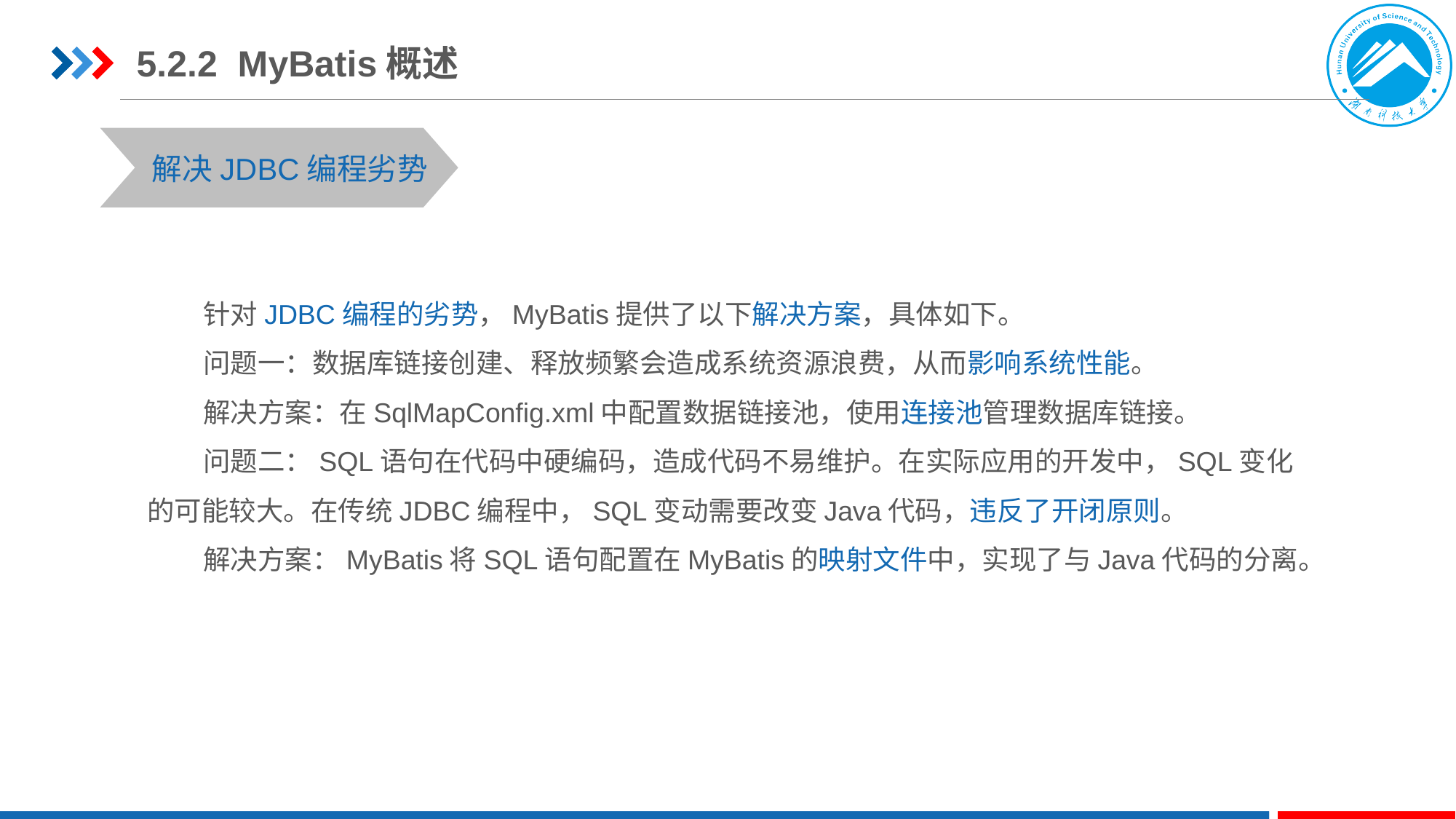

5.2.2  MyBatis概述

解决JDBC编程劣势
        针对JDBC编程的劣势，MyBatis提供了以下解决方案，具体如下。
        问题一：数据库链接创建、释放频繁会造成系统资源浪费，从而影响系统性能。
        解决方案：在SqlMapConfig.xml中配置数据链接池，使用连接池管理数据库链接。
        问题二：SQL语句在代码中硬编码，造成代码不易维护。在实际应用的开发中，SQL变化的可能较大。在传统JDBC编程中，SQL变动需要改变Java代码，违反了开闭原则。
        解决方案：MyBatis将SQL语句配置在MyBatis的映射文件中，实现了与Java代码的分离。